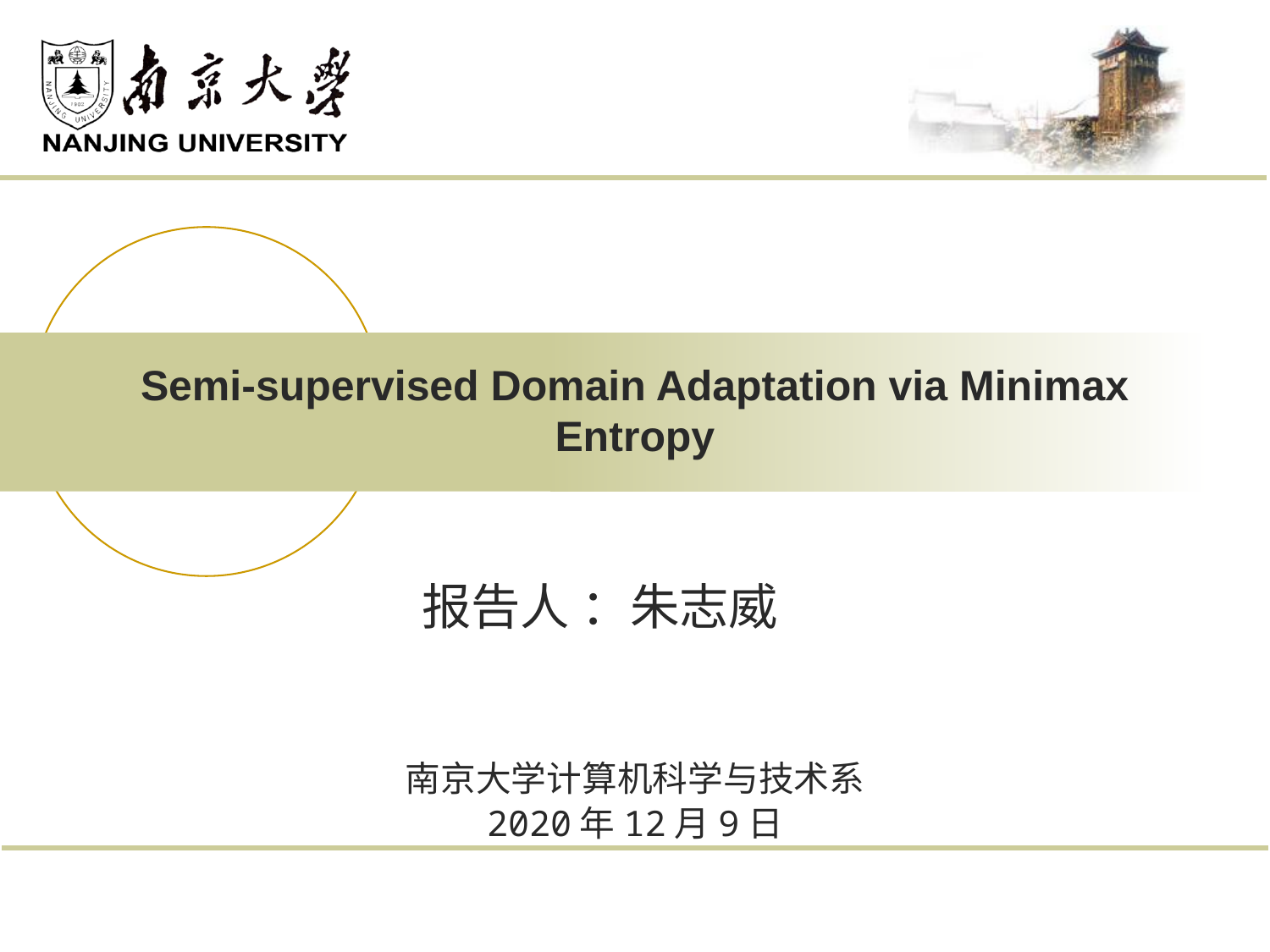

# Semi-supervised Domain Adaptation via Minimax Entropy
报告人 ：朱志威
南京大学计算机科学与技术系
2020年12月9日